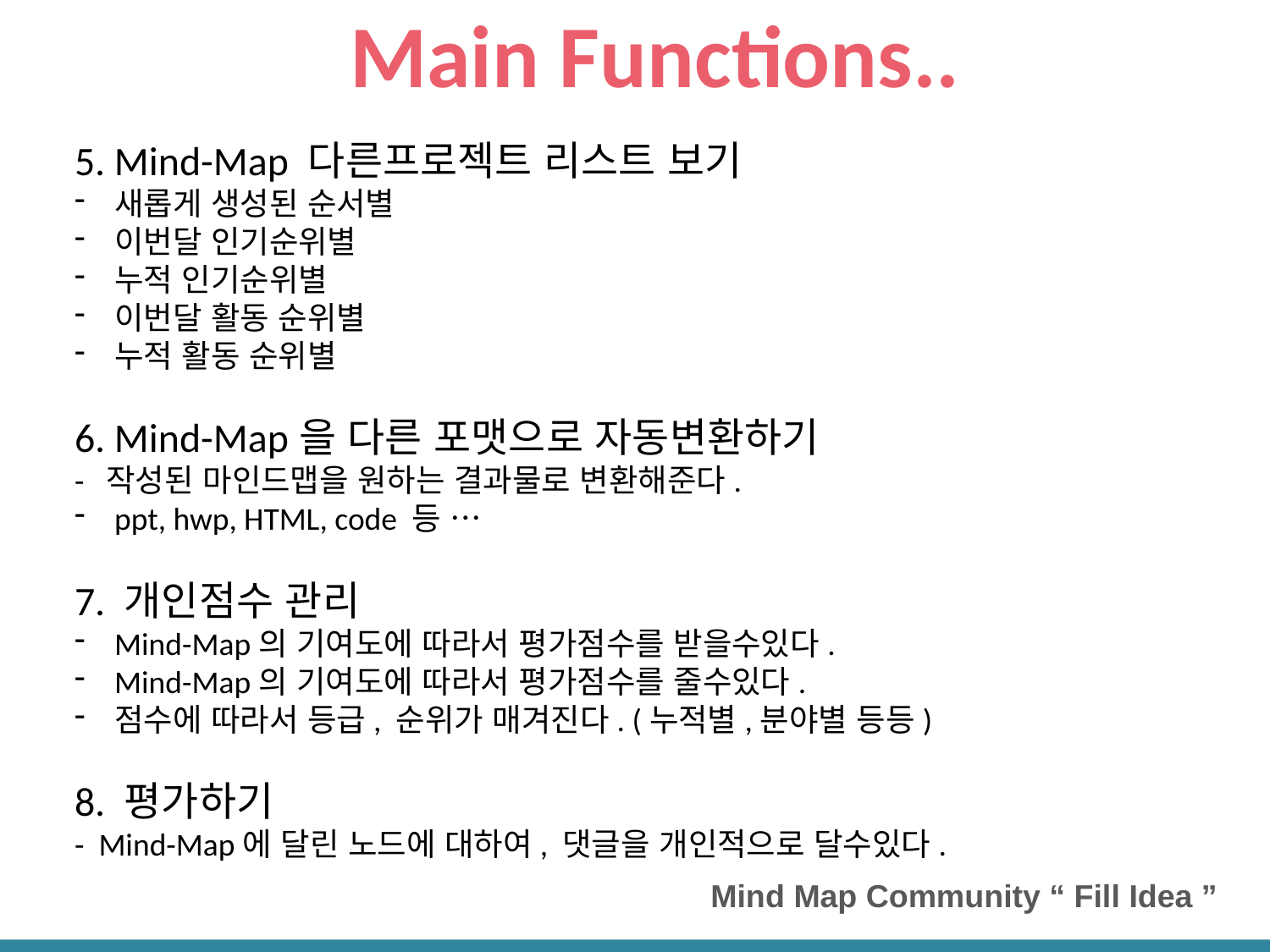

Main Functions..
5. Mind-Map 다른프로젝트 리스트 보기
새롭게 생성된 순서별
이번달 인기순위별
누적 인기순위별
이번달 활동 순위별
누적 활동 순위별

6. Mind-Map을 다른 포맷으로 자동변환하기
-  작성된 마인드맵을 원하는 결과물로 변환해준다.
ppt, hwp, HTML, code 등 …

7. 개인점수 관리
Mind-Map의 기여도에 따라서 평가점수를 받을수있다.
Mind-Map의 기여도에 따라서 평가점수를 줄수있다.
점수에 따라서 등급, 순위가 매겨진다. (누적별,분야별 등등)

8. 평가하기
-  Mind-Map에 달린 노드에 대하여, 댓글을 개인적으로 달수있다.

Mind Map Community “ Fill Idea ”